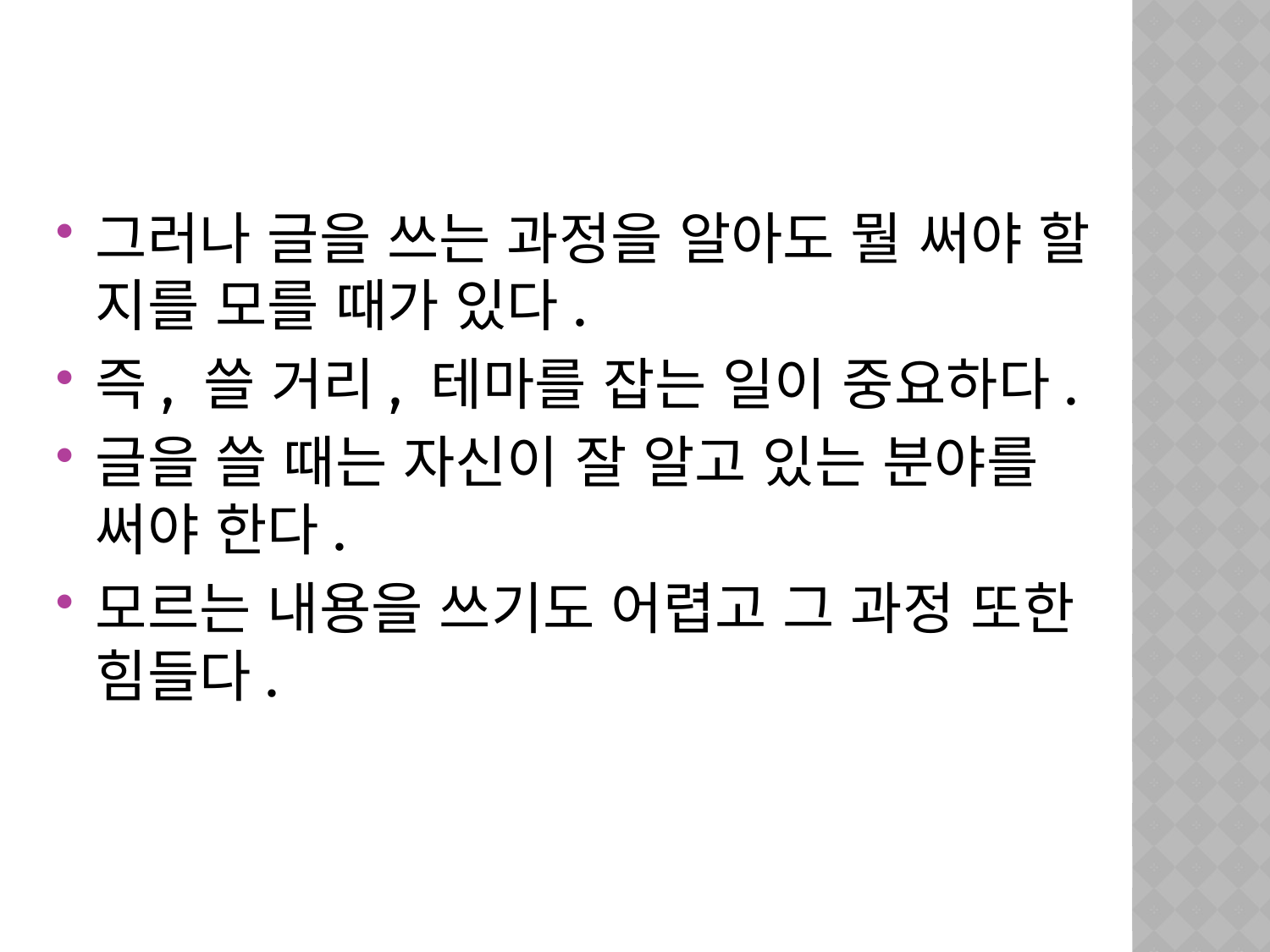

#
그러나 글을 쓰는 과정을 알아도 뭘 써야 할 지를 모를 때가 있다.
즉, 쓸 거리, 테마를 잡는 일이 중요하다.
글을 쓸 때는 자신이 잘 알고 있는 분야를 써야 한다.
모르는 내용을 쓰기도 어렵고 그 과정 또한  힘들다.